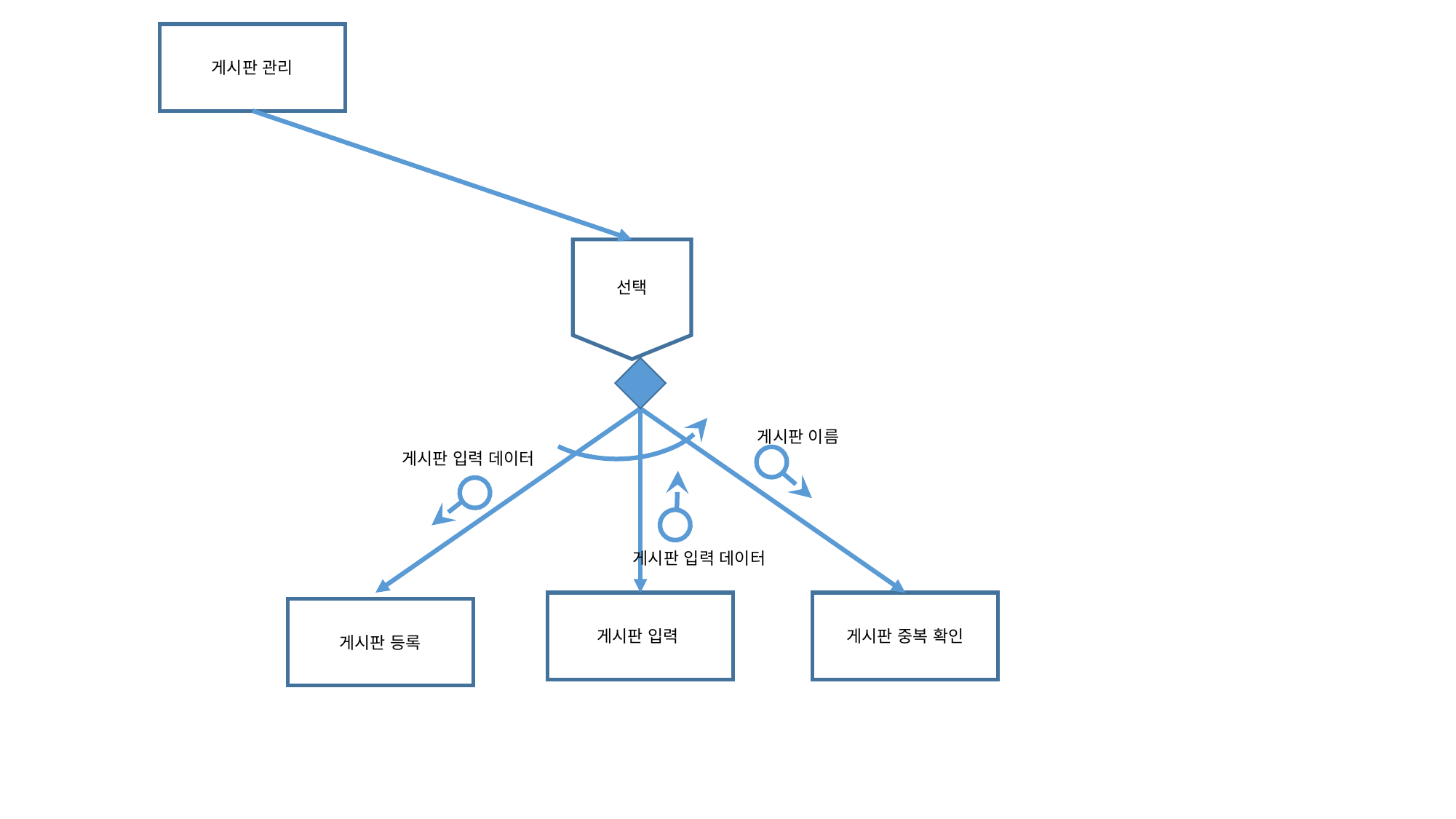

게시판 관리
선택

게시판 이름
게시판 입력 데이터

게시판 입력 데이터
게시판 입력
게시판 중복 확인
게시판 등록